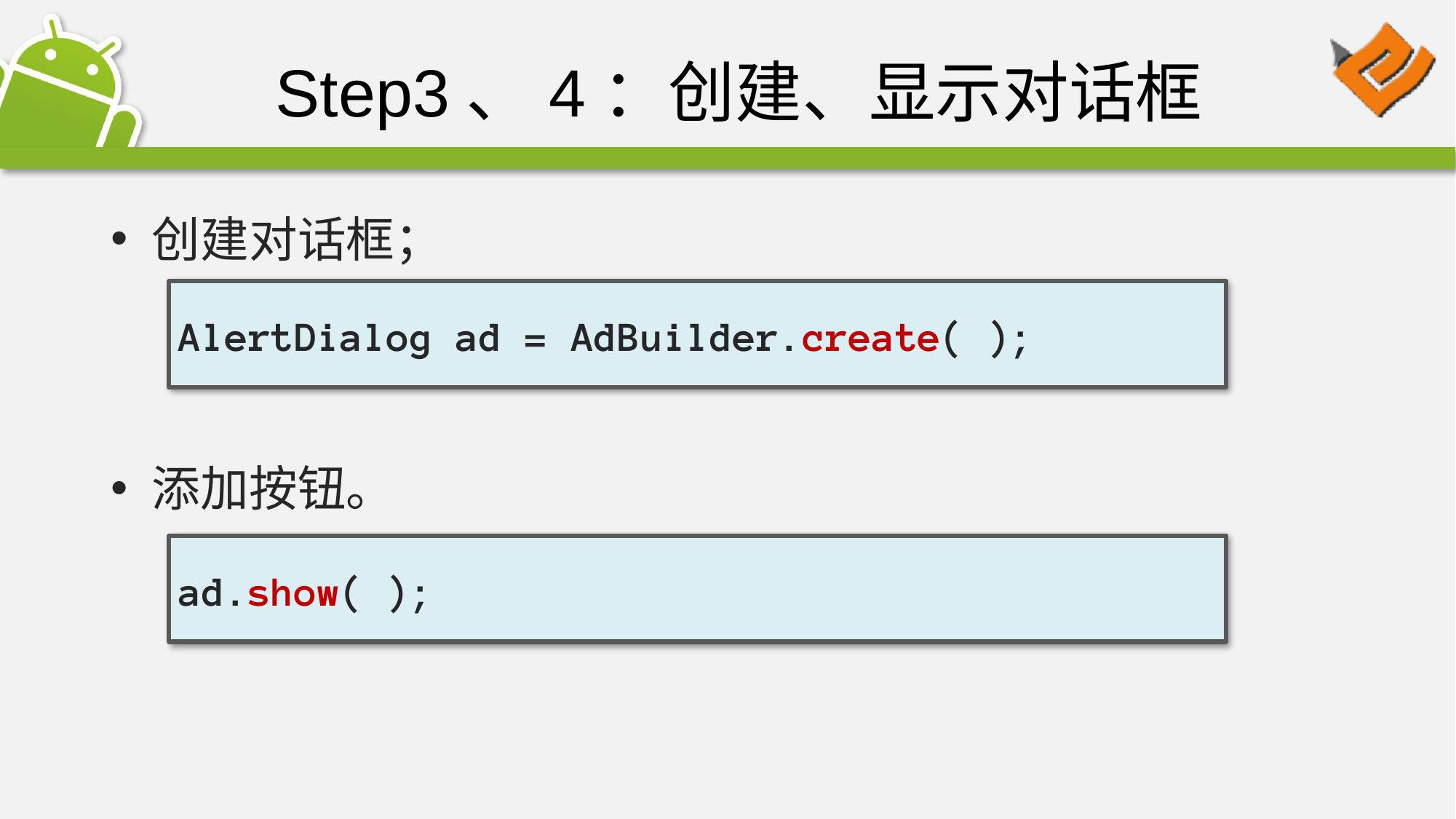

# Step3、4：创建、显示对话框
创建对话框；
AlertDialog ad = AdBuilder.create( );
添加按钮。
ad.show( );